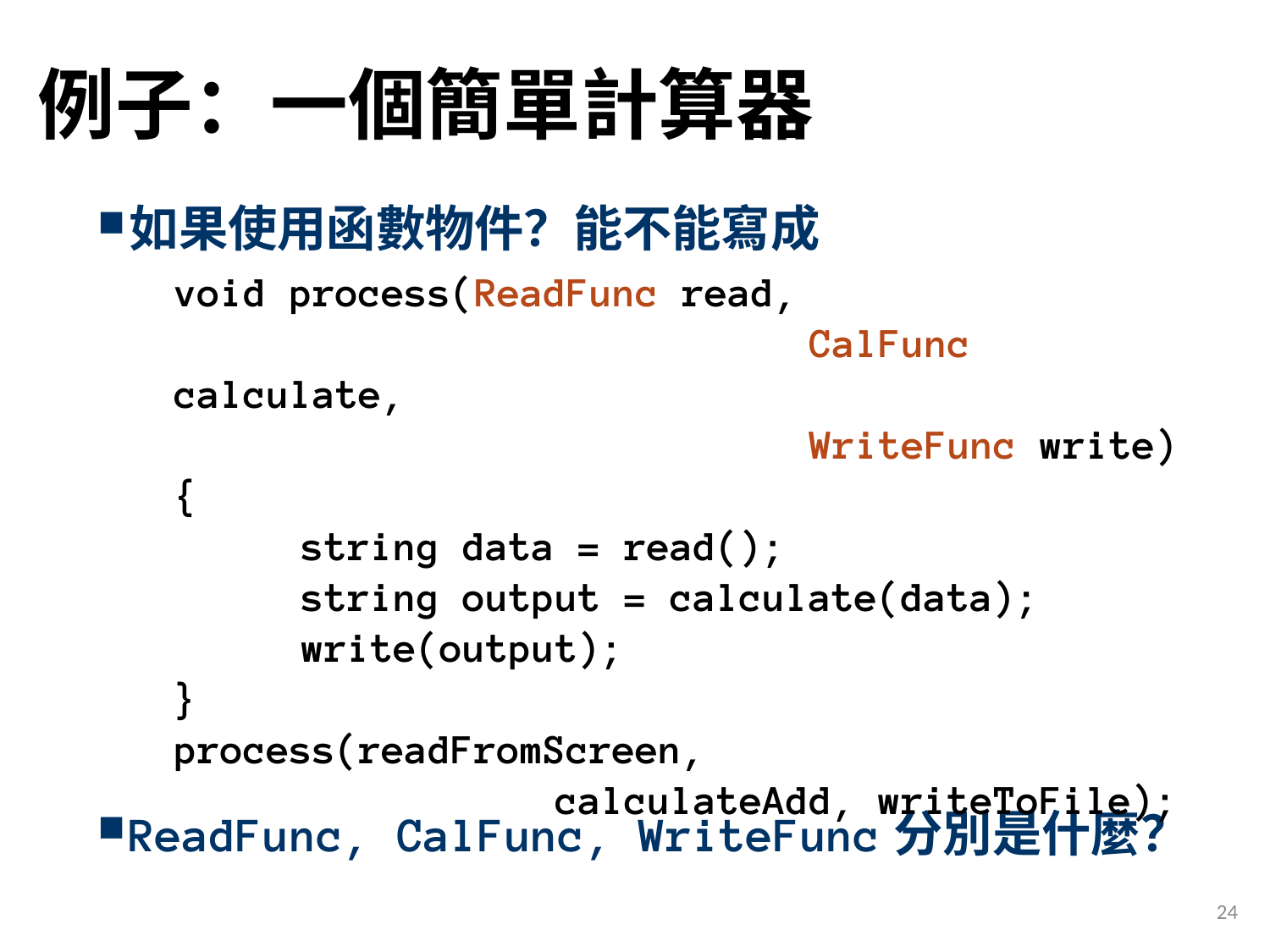

# 例子：一個簡單計算器
如果使用函數物件？能不能寫成

ReadFunc, CalFunc, WriteFunc分別是什麼？
void process(ReadFunc read,
					CalFunc calculate,
					WriteFunc write)
{
	string data = read();
	string output = calculate(data);
	write(output);
}
process(readFromScreen,
			calculateAdd, writeToFile);
24